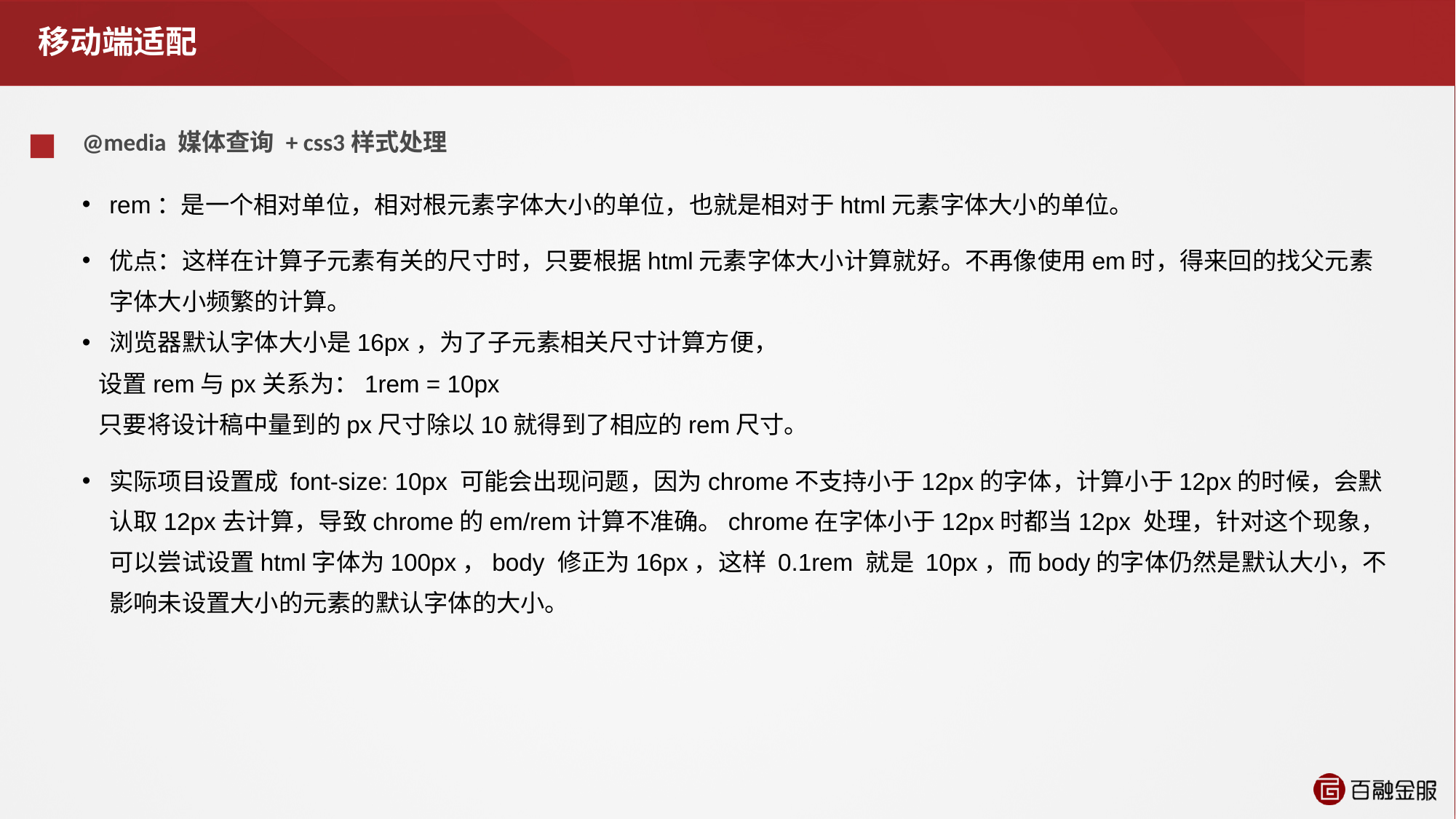

# 移动端适配
@media 媒体查询 + css3样式处理

rem：是一个相对单位，相对根元素字体大小的单位，也就是相对于html元素字体大小的单位。
优点：这样在计算子元素有关的尺寸时，只要根据html元素字体大小计算就好。不再像使用em时，得来回的找父元素字体大小频繁的计算。
浏览器默认字体大小是16px，为了子元素相关尺寸计算方便，
  设置rem与px关系为：1rem = 10px
  只要将设计稿中量到的px尺寸除以10就得到了相应的rem尺寸。
实际项目设置成 font-size: 10px 可能会出现问题，因为chrome不支持小于12px的字体，计算小于12px的时候，会默认取12px去计算，导致chrome的em/rem计算不准确。chrome在字体小于12px时都当12px 处理，针对这个现象，可以尝试设置html字体为100px，body 修正为16px，这样 0.1rem 就是 10px，而body的字体仍然是默认大小，不影响未设置大小的元素的默认字体的大小。